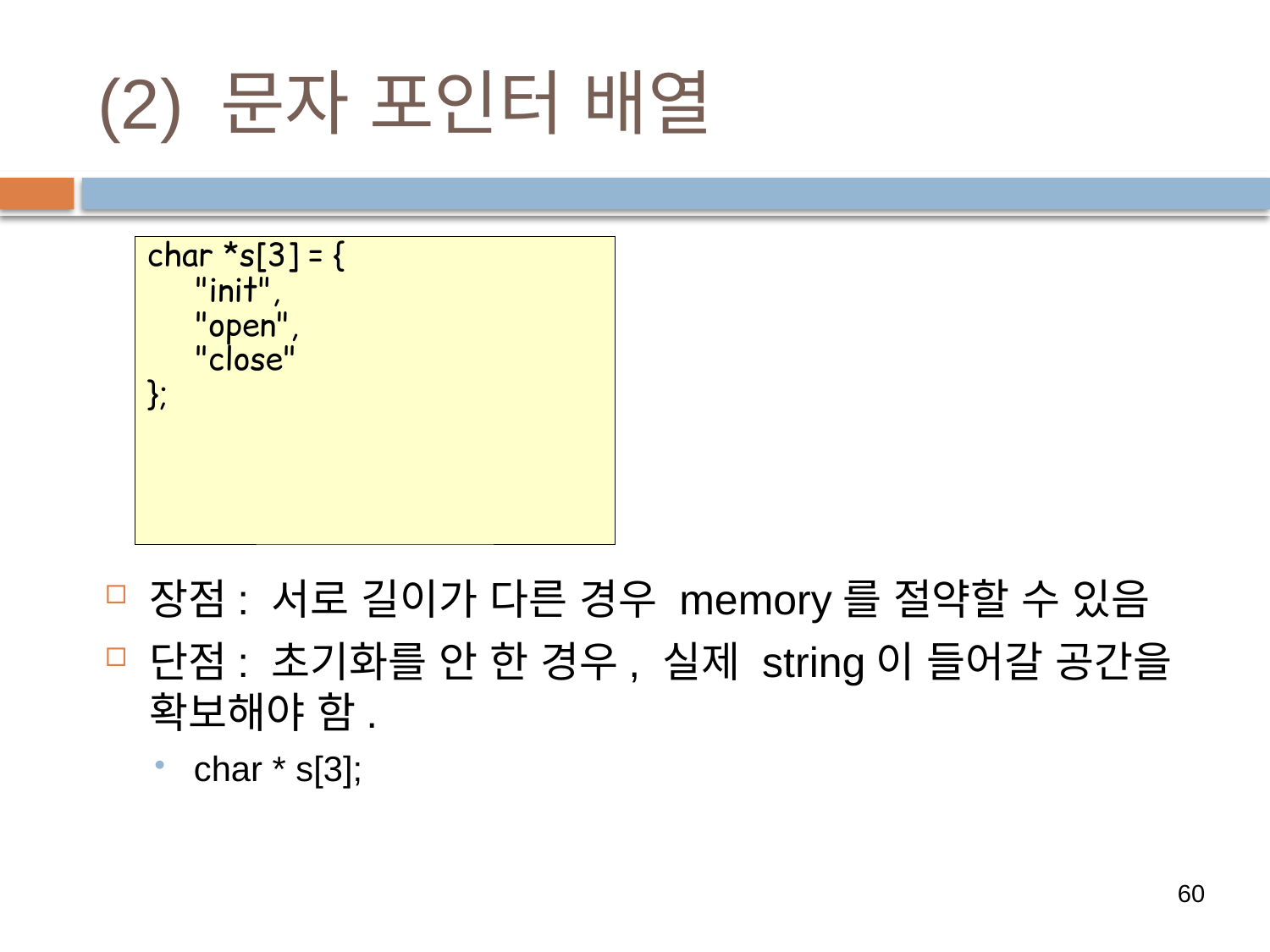

# (2) 문자 포인터 배열
char *s[3] = {
	"init",
	"open",
	"close"
};
장점: 서로 길이가 다른 경우 memory를 절약할 수 있음
단점: 초기화를 안 한 경우, 실제 string이 들어갈 공간을 확보해야 함.
char * s[3];

60